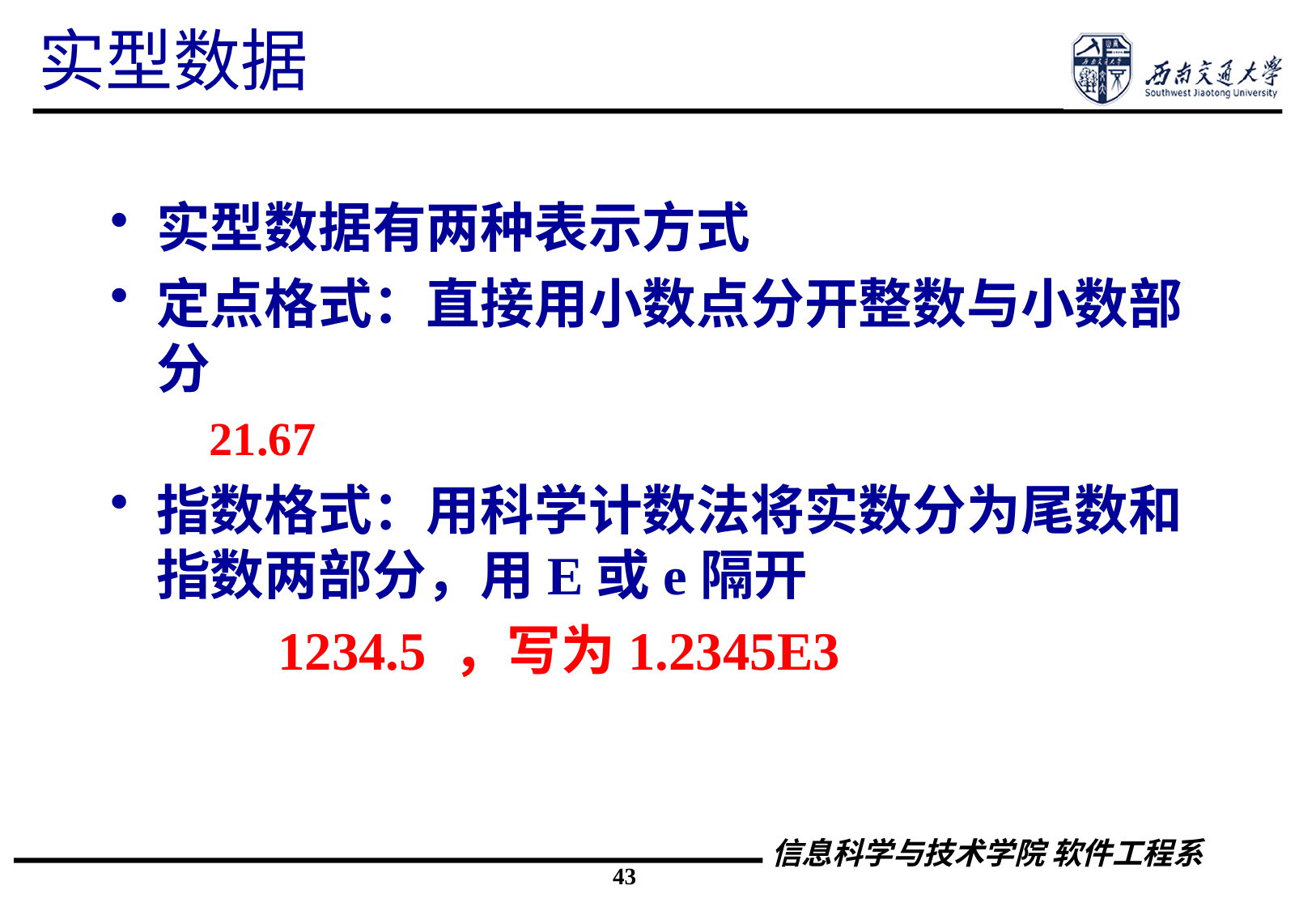

# 实型数据
实型数据有两种表示方式
定点格式：直接用小数点分开整数与小数部分
	21.67
指数格式：用科学计数法将实数分为尾数和指数两部分，用E或e隔开
		1234.5 ，写为1.2345E3
43